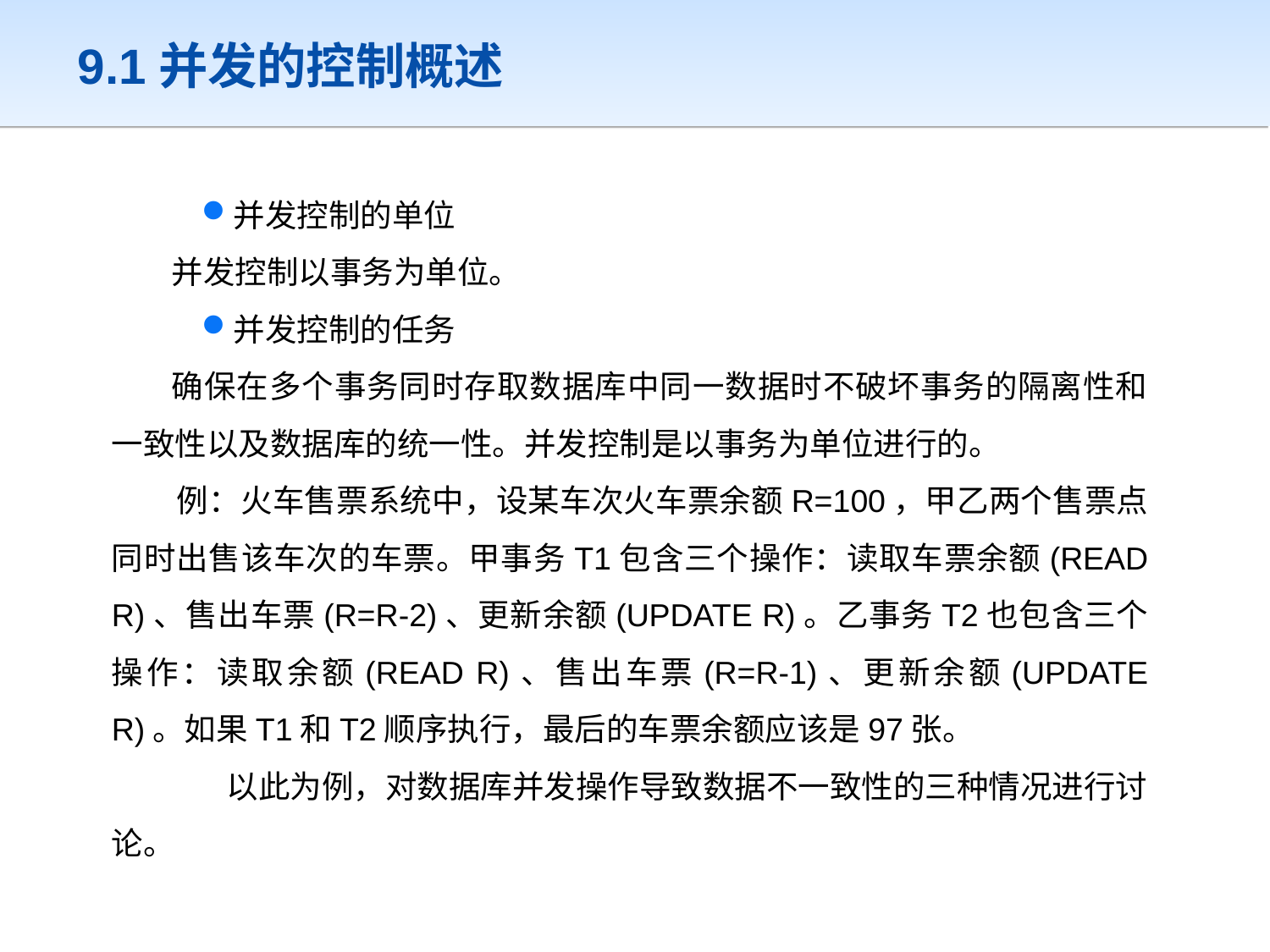

# 9.1并发的控制概述
并发控制的单位
并发控制以事务为单位。
并发控制的任务
确保在多个事务同时存取数据库中同一数据时不破坏事务的隔离性和一致性以及数据库的统一性。并发控制是以事务为单位进行的。
 例：火车售票系统中，设某车次火车票余额R=100，甲乙两个售票点同时出售该车次的车票。甲事务T1包含三个操作：读取车票余额(READ R)、售出车票(R=R-2)、更新余额(UPDATE R)。乙事务T2也包含三个操作：读取余额(READ R)、售出车票(R=R-1)、更新余额(UPDATE R)。如果T1和T2顺序执行，最后的车票余额应该是97张。
        以此为例，对数据库并发操作导致数据不一致性的三种情况进行讨论。